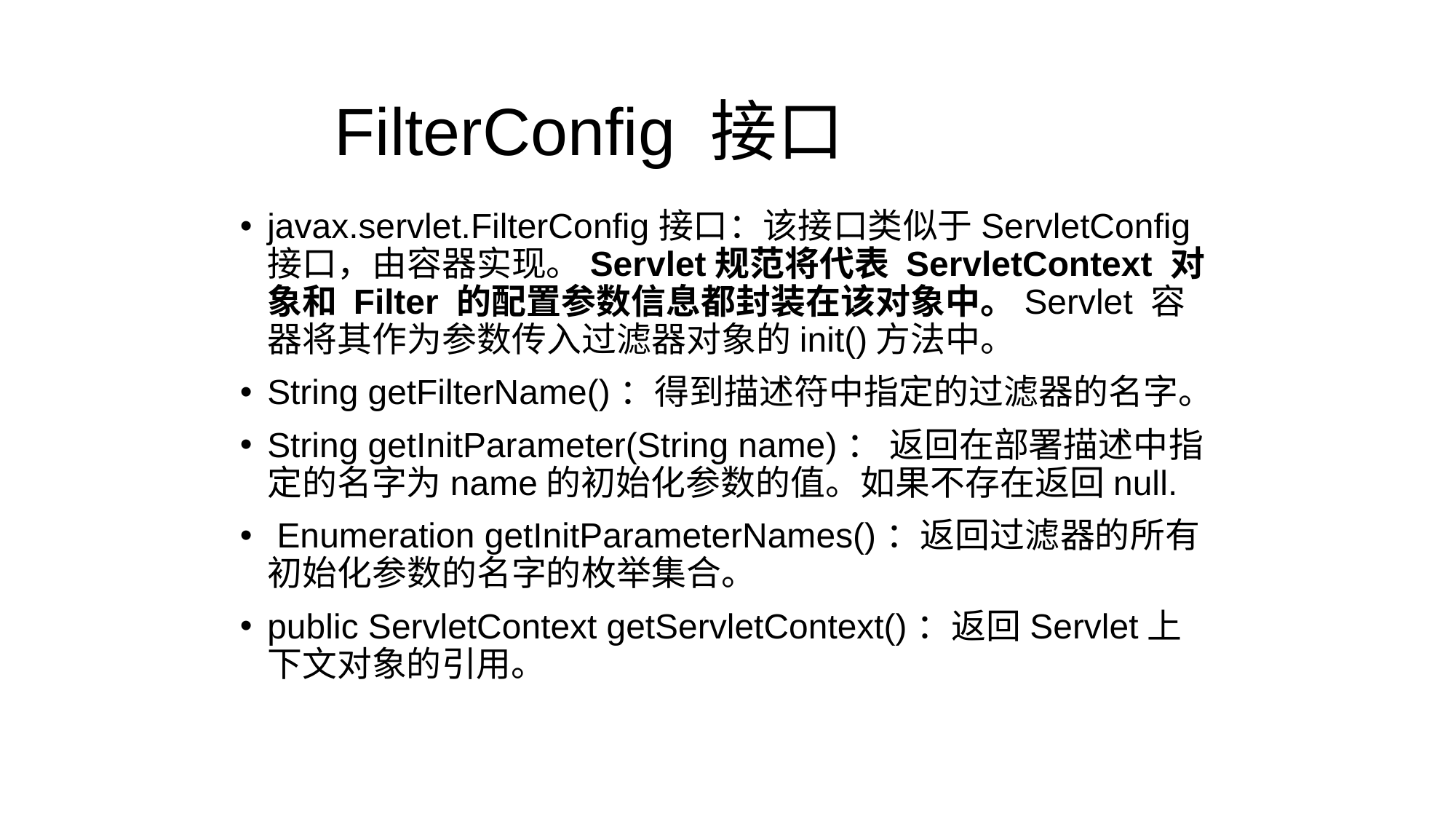

# FilterConfig 接口
javax.servlet.FilterConfig接口：该接口类似于ServletConfig接口，由容器实现。Servlet规范将代表 ServletContext 对象和 Filter 的配置参数信息都封装在该对象中。Servlet 容器将其作为参数传入过滤器对象的init()方法中。
String getFilterName()：得到描述符中指定的过滤器的名字。
String getInitParameter(String name)： 返回在部署描述中指定的名字为name的初始化参数的值。如果不存在返回null.
 Enumeration getInitParameterNames()：返回过滤器的所有初始化参数的名字的枚举集合。
public ServletContext getServletContext()：返回Servlet上下文对象的引用。